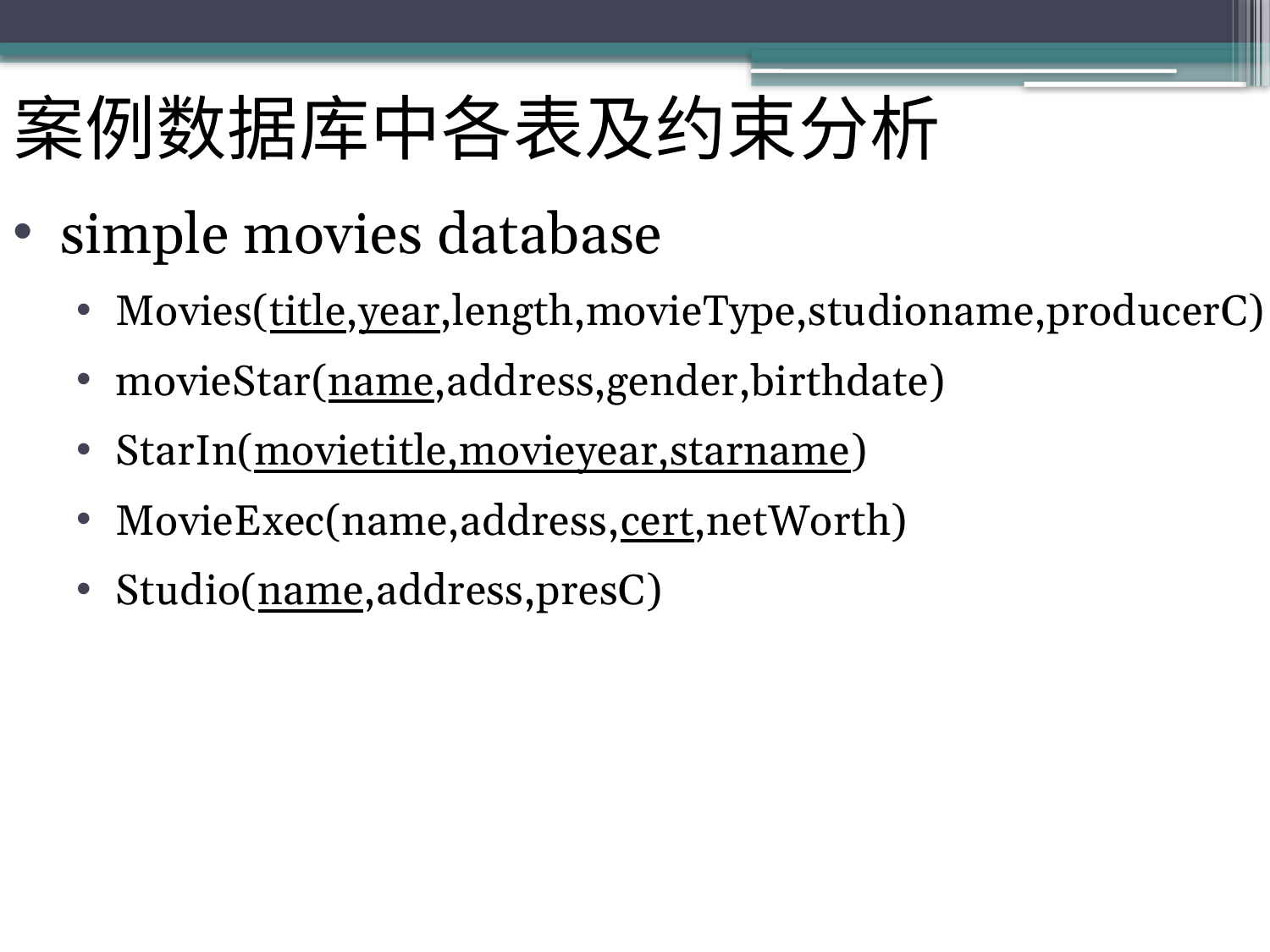

# 案例数据库中各表及约束分析
simple movies database
Movies(title,year,length,movieType,studioname,producerC)
movieStar(name,address,gender,birthdate)
StarIn(movietitle,movieyear,starname)
MovieExec(name,address,cert,netWorth)
Studio(name,address,presC)